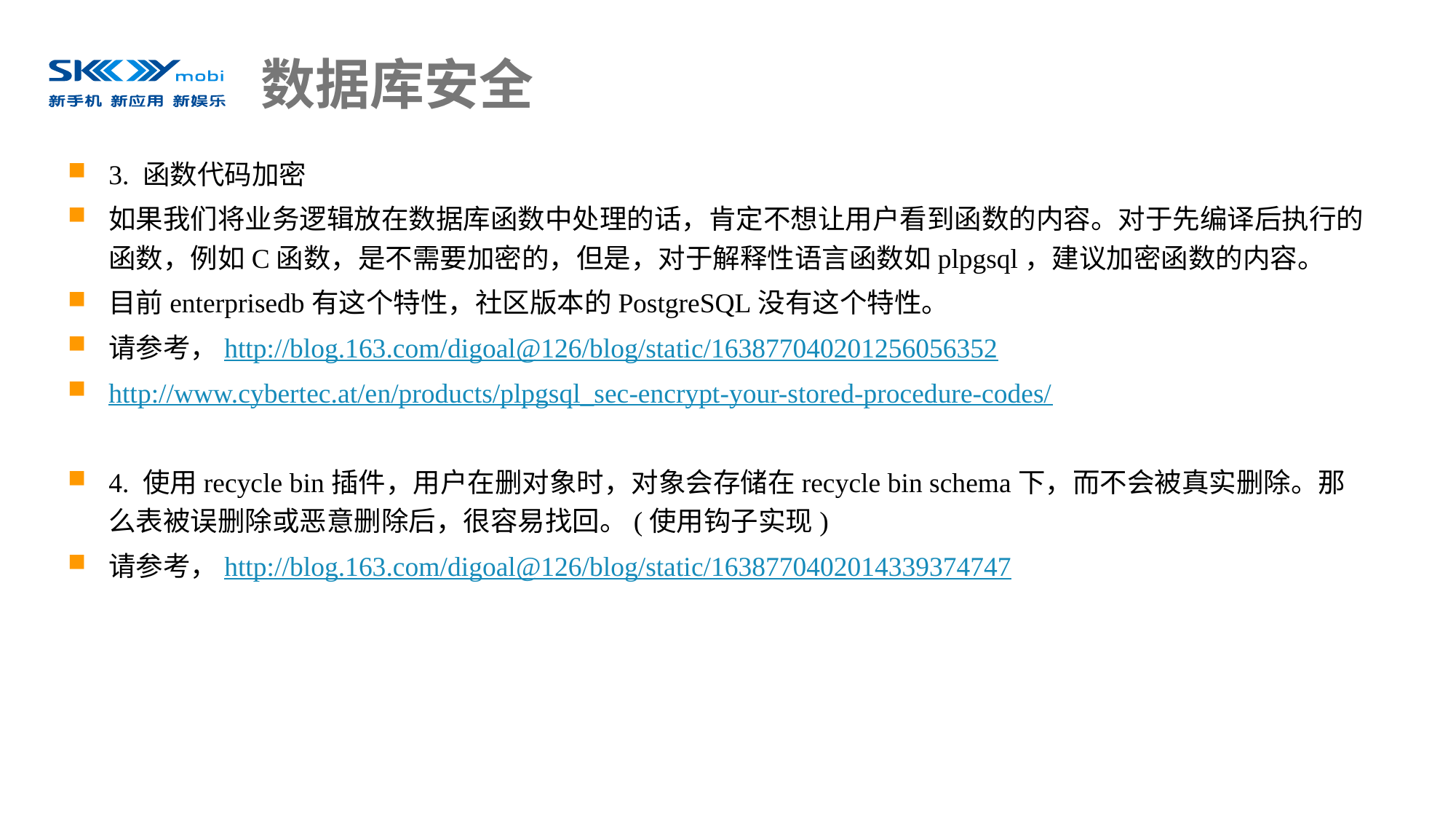

# 数据库安全
3. 函数代码加密
如果我们将业务逻辑放在数据库函数中处理的话，肯定不想让用户看到函数的内容。对于先编译后执行的函数，例如C函数，是不需要加密的，但是，对于解释性语言函数如plpgsql，建议加密函数的内容。
目前enterprisedb有这个特性，社区版本的PostgreSQL没有这个特性。
请参考，http://blog.163.com/digoal@126/blog/static/163877040201256056352
http://www.cybertec.at/en/products/plpgsql_sec-encrypt-your-stored-procedure-codes/

4. 使用recycle bin插件，用户在删对象时，对象会存储在recycle bin schema下，而不会被真实删除。那么表被误删除或恶意删除后，很容易找回。(使用钩子实现)
请参考，http://blog.163.com/digoal@126/blog/static/1638770402014339374747